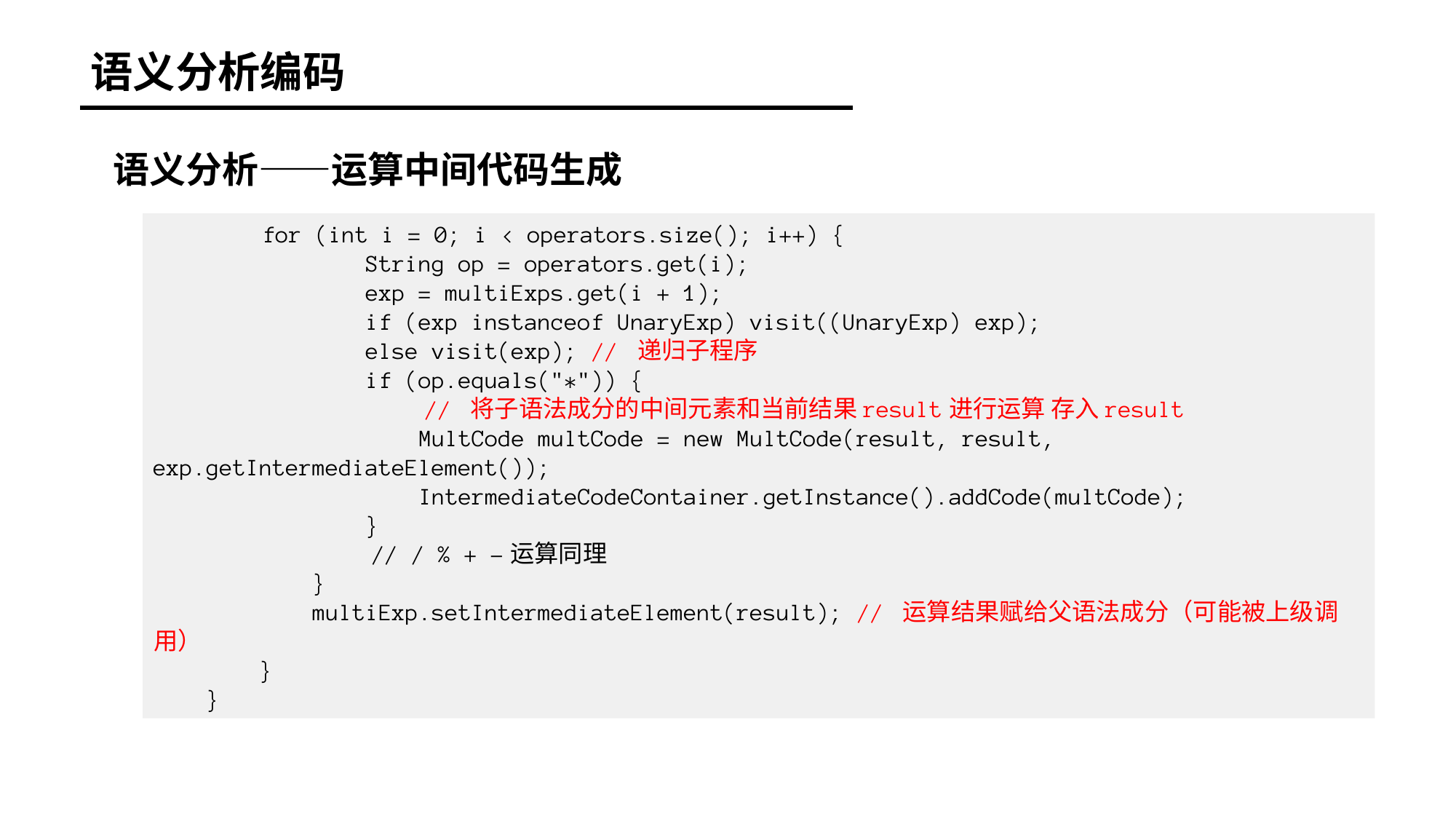

语义分析编码
语义分析——运算中间代码生成
	for (int i = 0; i < operators.size(); i++) {
                String op = operators.get(i);
                exp = multiExps.get(i + 1);
                if (exp instanceof UnaryExp) visit((UnaryExp) exp);
                else visit(exp); // 递归子程序
                if (op.equals("*")) {
		    // 将子语法成分的中间元素和当前结果result进行运算 存入result
                    MultCode multCode = new MultCode(result, result, exp.getIntermediateElement());
                    IntermediateCodeContainer.getInstance().addCode(multCode);
                }
		// / % + -运算同理
            }
            multiExp.setIntermediateElement(result); // 运算结果赋给父语法成分（可能被上级调用）
        }
    }